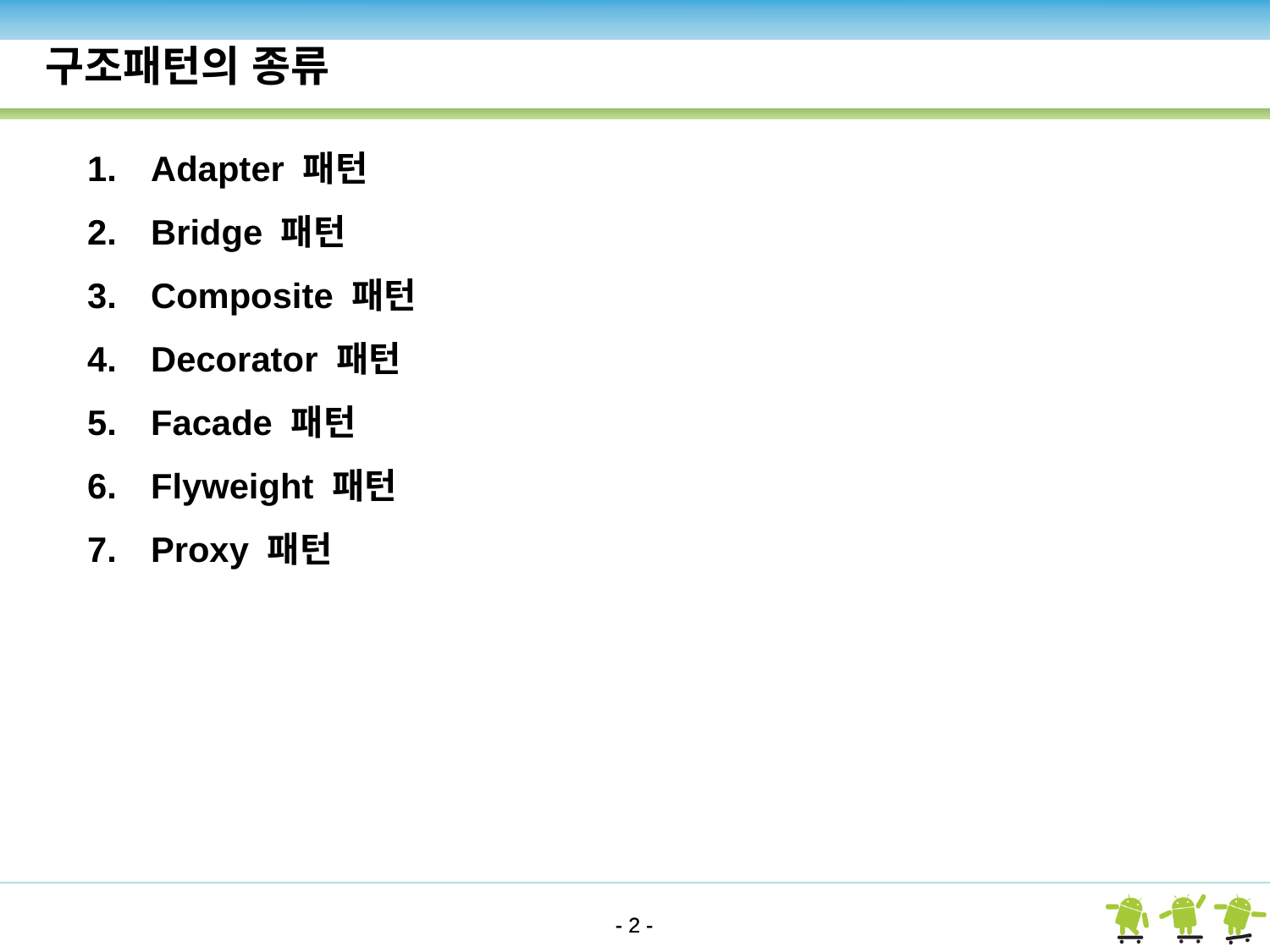

구조패턴의 종류
Adapter 패턴
Bridge 패턴
Composite 패턴
Decorator 패턴
Facade 패턴
Flyweight 패턴
Proxy 패턴
- 2 -
- 2 -